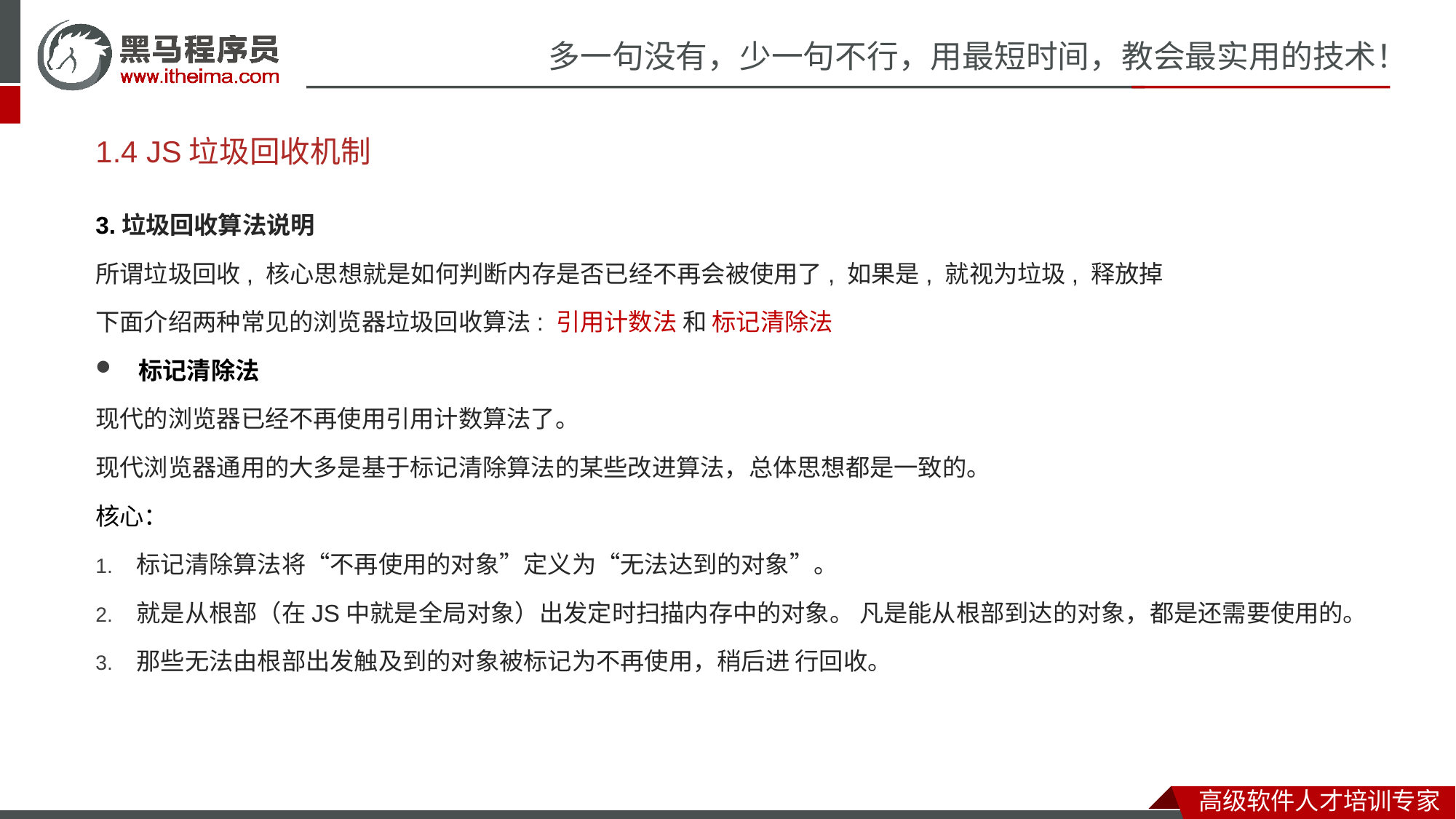

# 1.4 JS垃圾回收机制
3.垃圾回收算法说明
所谓垃圾回收, 核心思想就是如何判断内存是否已经不再会被使用了, 如果是, 就视为垃圾, 释放掉
下面介绍两种常见的浏览器垃圾回收算法: 引用计数法 和 标记清除法
标记清除法
现代的浏览器已经不再使用引用计数算法了。
现代浏览器通用的大多是基于标记清除算法的某些改进算法，总体思想都是一致的。
核心：
标记清除算法将“不再使用的对象”定义为“无法达到的对象”。
就是从根部（在JS中就是全局对象）出发定时扫描内存中的对象。 凡是能从根部到达的对象，都是还需要使用的。
那些无法由根部出发触及到的对象被标记为不再使用，稍后进 行回收。